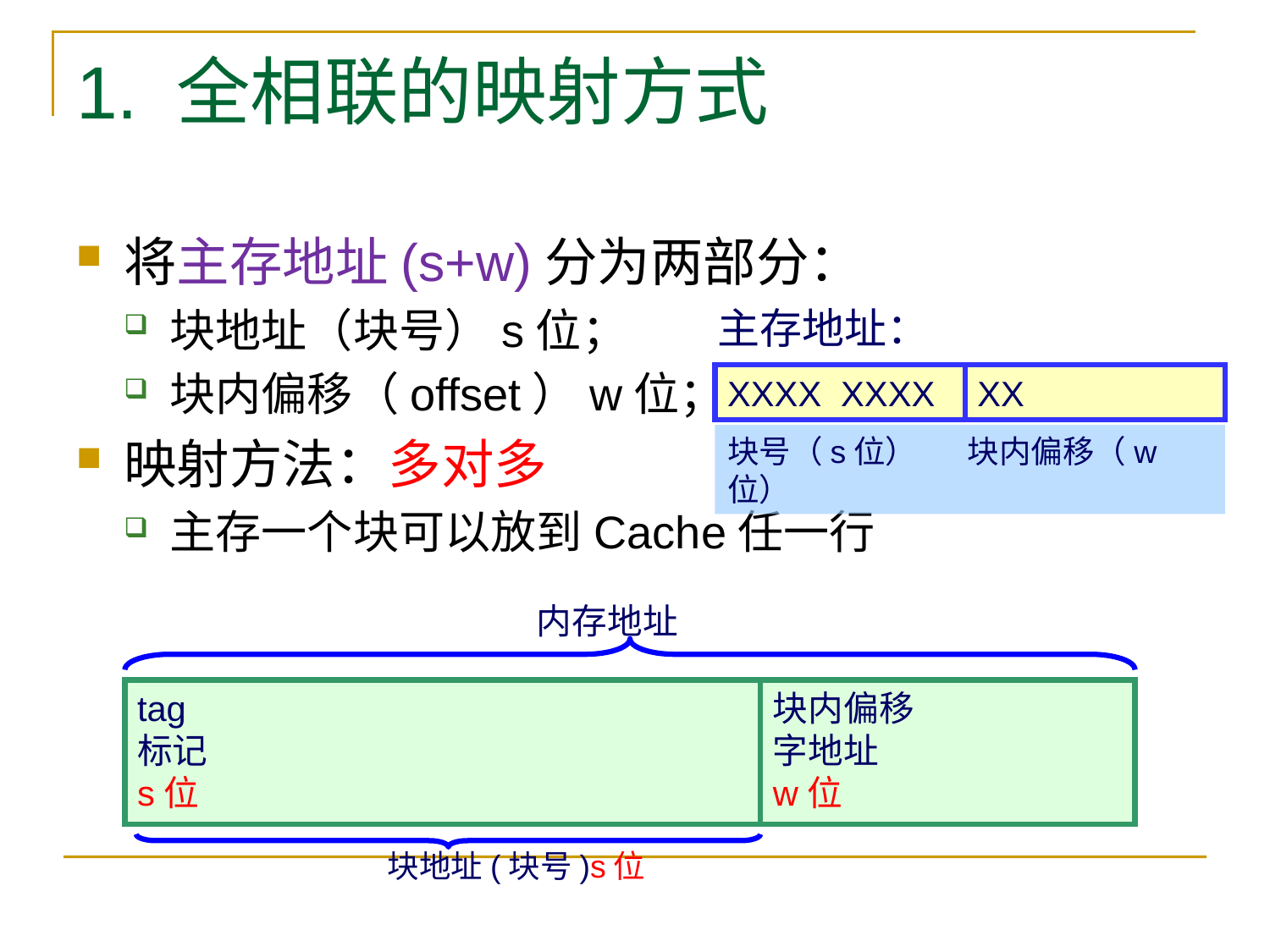

# 1. 全相联的映射方式
将主存地址(s+w)分为两部分：
块地址（块号）s位；
块内偏移（offset）w位；
映射方法：多对多
主存一个块可以放到Cache任一行

主存地址：
XXXX  XXXX
XX
块号（s位）       块内偏移（w位）

内存地址

tag
标记
s位
块内偏移
字地址
w位
块地址(块号)s位
30